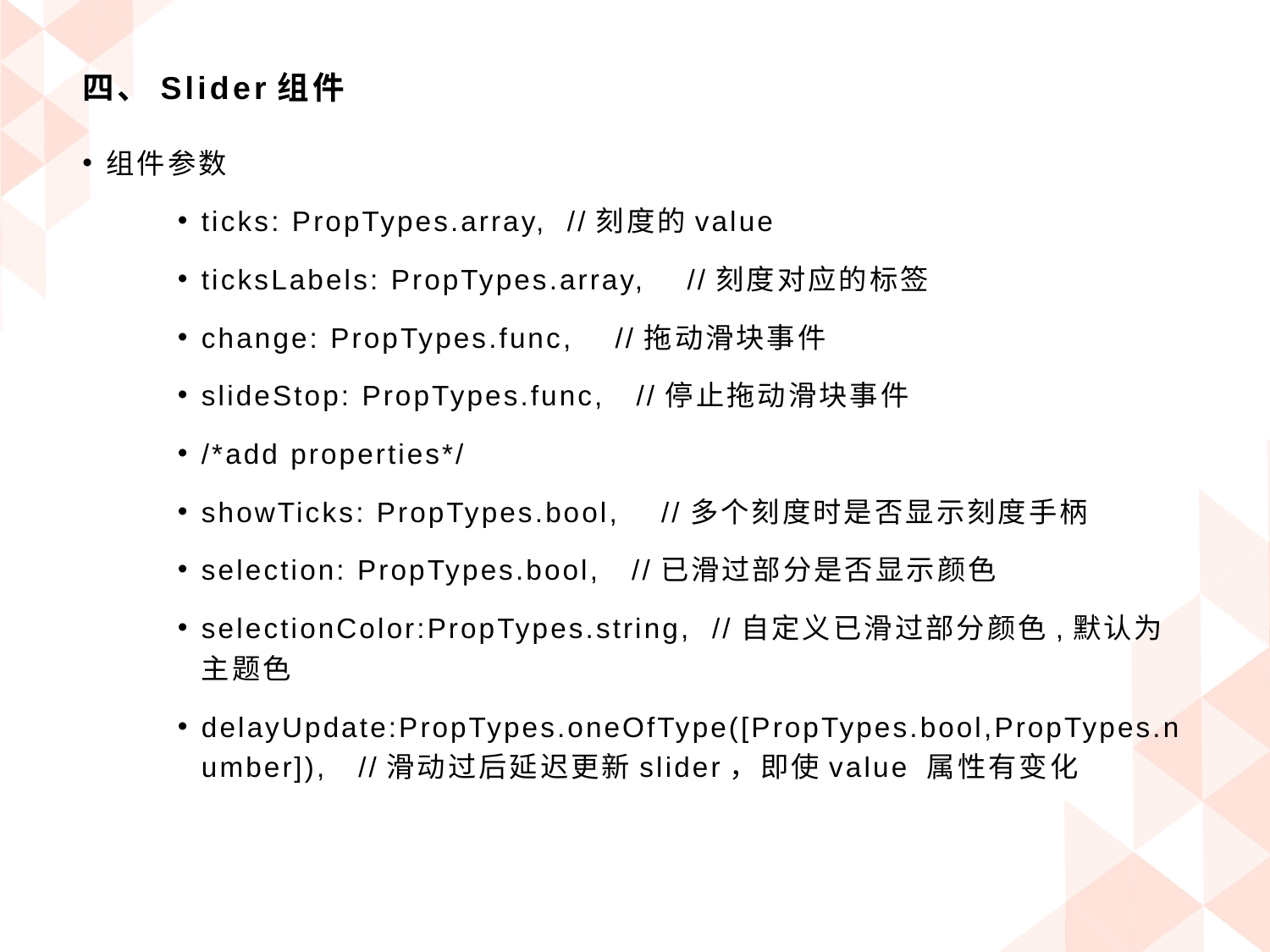

# 四、Slider组件
组件参数
ticks: PropTypes.array,  //刻度的value
ticksLabels: PropTypes.array,    //刻度对应的标签
change: PropTypes.func,    //拖动滑块事件
slideStop: PropTypes.func,   //停止拖动滑块事件
/*add properties*/
showTicks: PropTypes.bool,    //多个刻度时是否显示刻度手柄
selection: PropTypes.bool,   //已滑过部分是否显示颜色
selectionColor:PropTypes.string,  //自定义已滑过部分颜色,默认为主题色
delayUpdate:PropTypes.oneOfType([PropTypes.bool,PropTypes.number]),   //滑动过后延迟更新slider，即使value 属性有变化